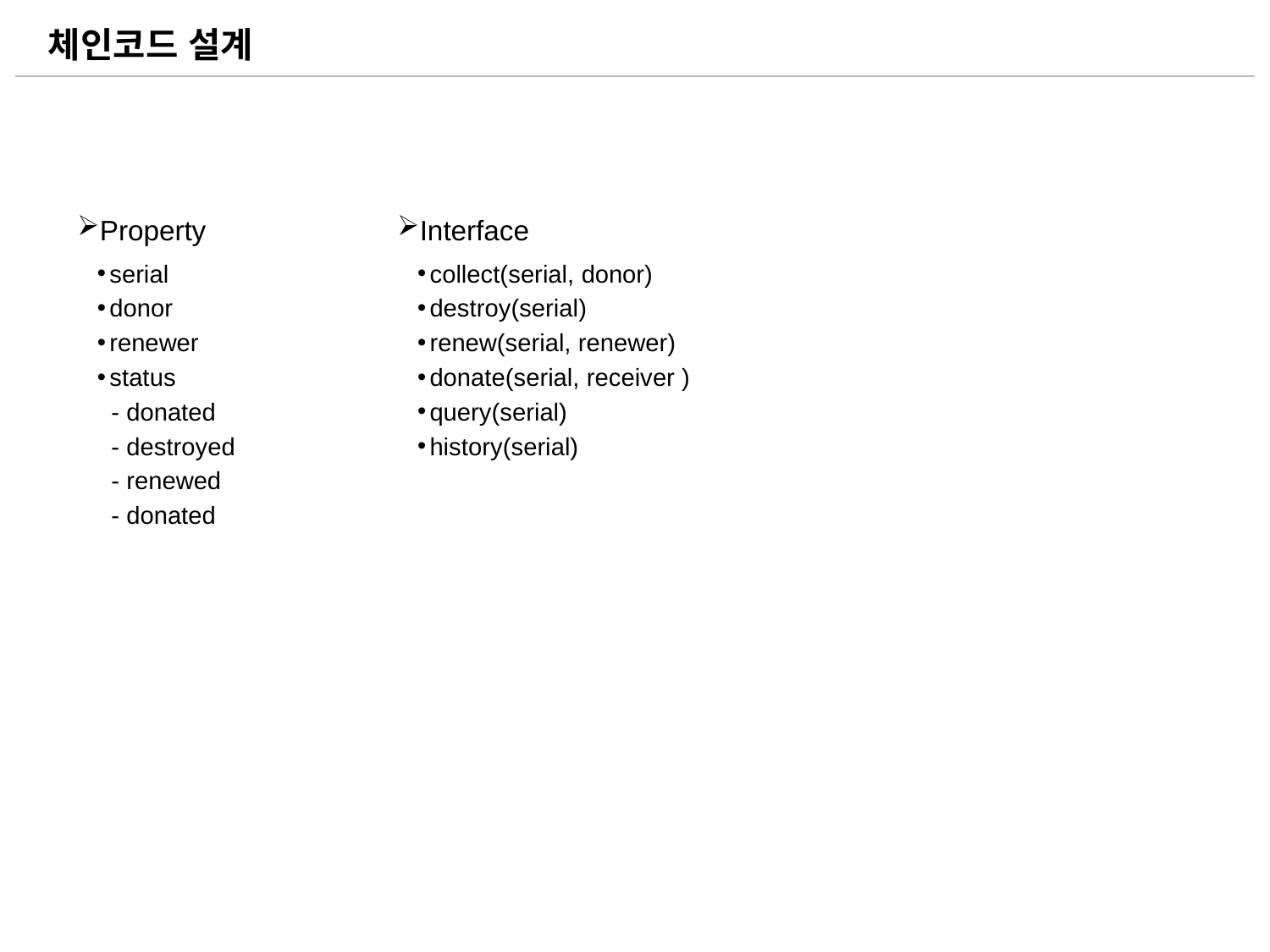

체인코드 설계
Property

Interface

serial
donor
renewer
status
  - donated
  - destroyed
  - renewed
  - donated
collect(serial, donor)
destroy(serial)
renew(serial, renewer)
donate(serial, receiver )
query(serial)
history(serial)